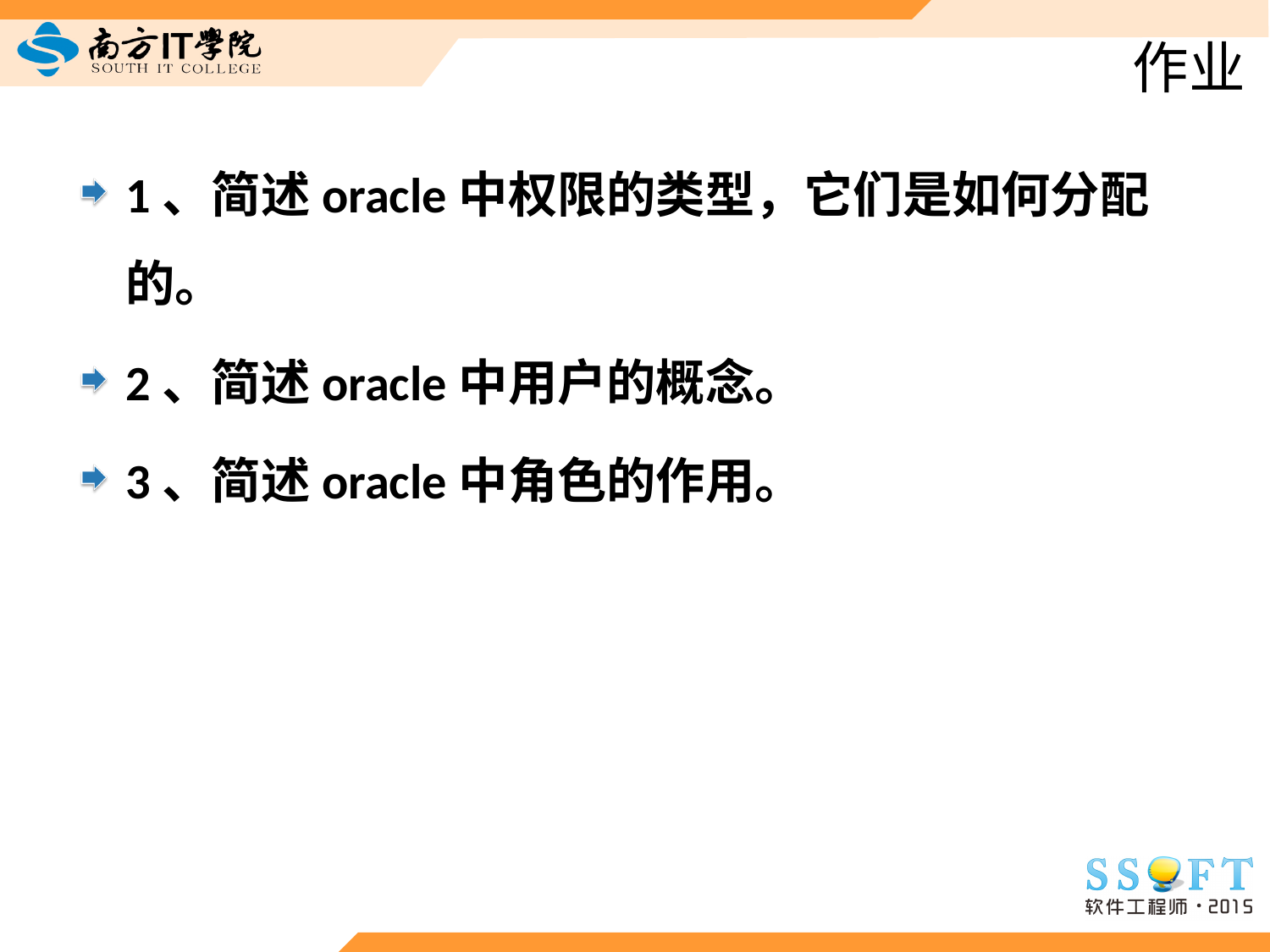

# 作业
1、简述oracle中权限的类型，它们是如何分配的。
2、简述oracle中用户的概念。
3、简述oracle中角色的作用。